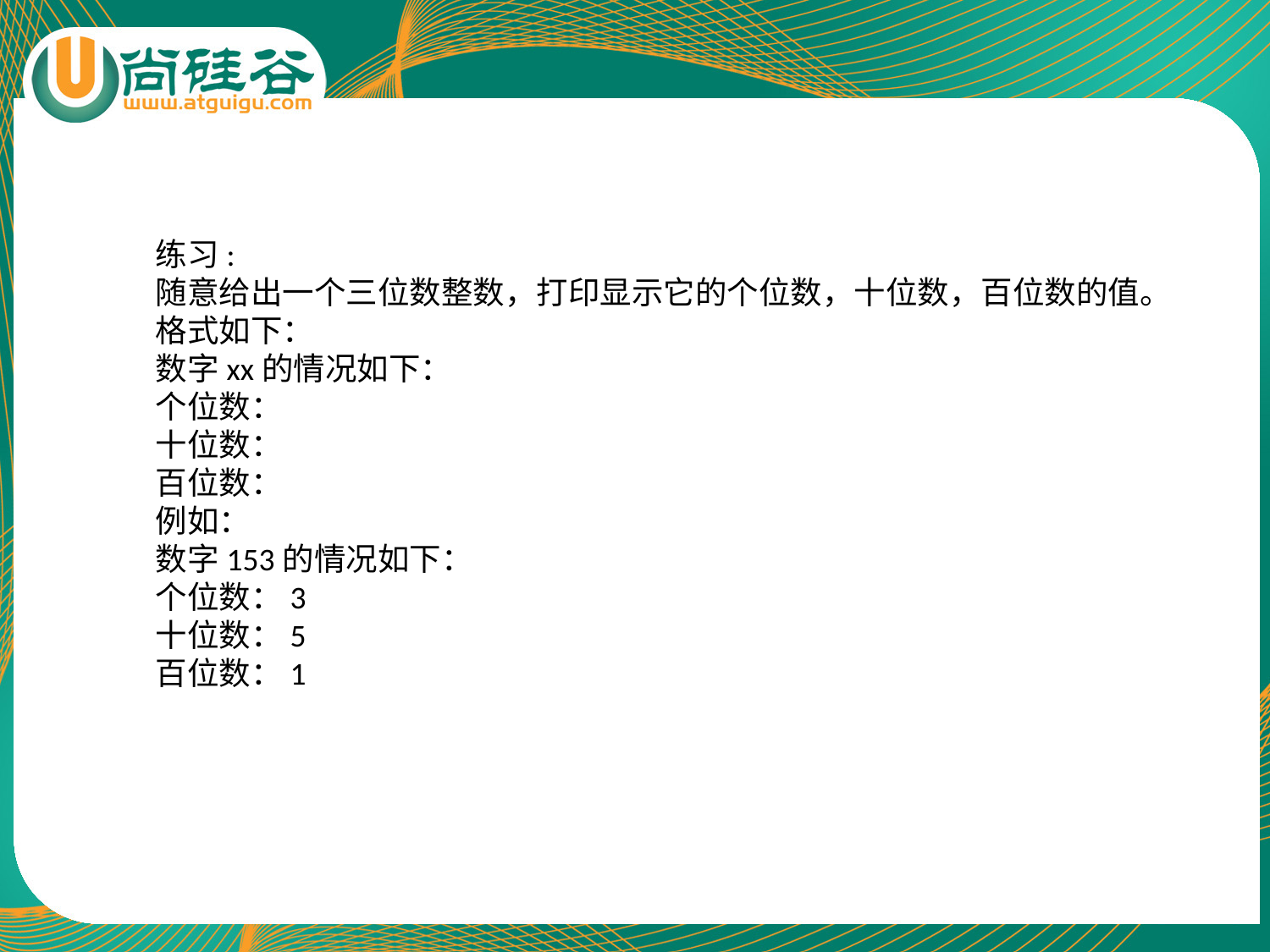

练习:
随意给出一个三位数整数，打印显示它的个位数，十位数，百位数的值。
格式如下：
数字xx的情况如下：
个位数：
十位数：
百位数：
例如：
数字153的情况如下：
个位数：3
十位数：5
百位数：1